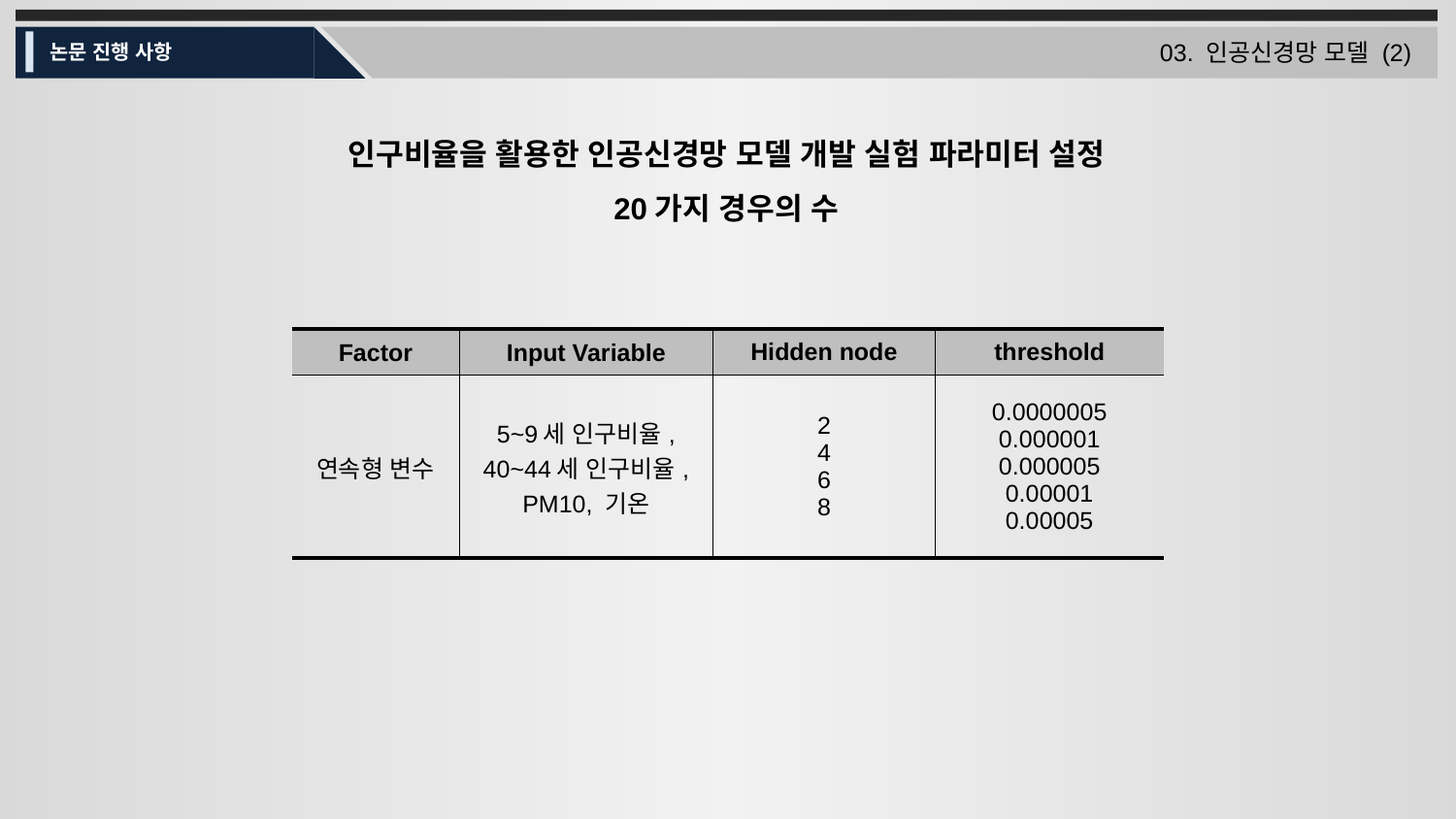

03. 인공신경망 모델 (2)

논문 진행 사항
인구비율을 활용한 인공신경망 모델 개발 실험 파라미터 설정
20가지 경우의 수
| Factor | Input Variable | Hidden node | threshold |
| --- | --- | --- | --- |
| 연속형 변수 | 5~9세 인구비율, 40~44세 인구비율, PM10, 기온 | 2 4 6 8 | 0.0000005 0.000001 0.000005 0.00001 0.00005 |